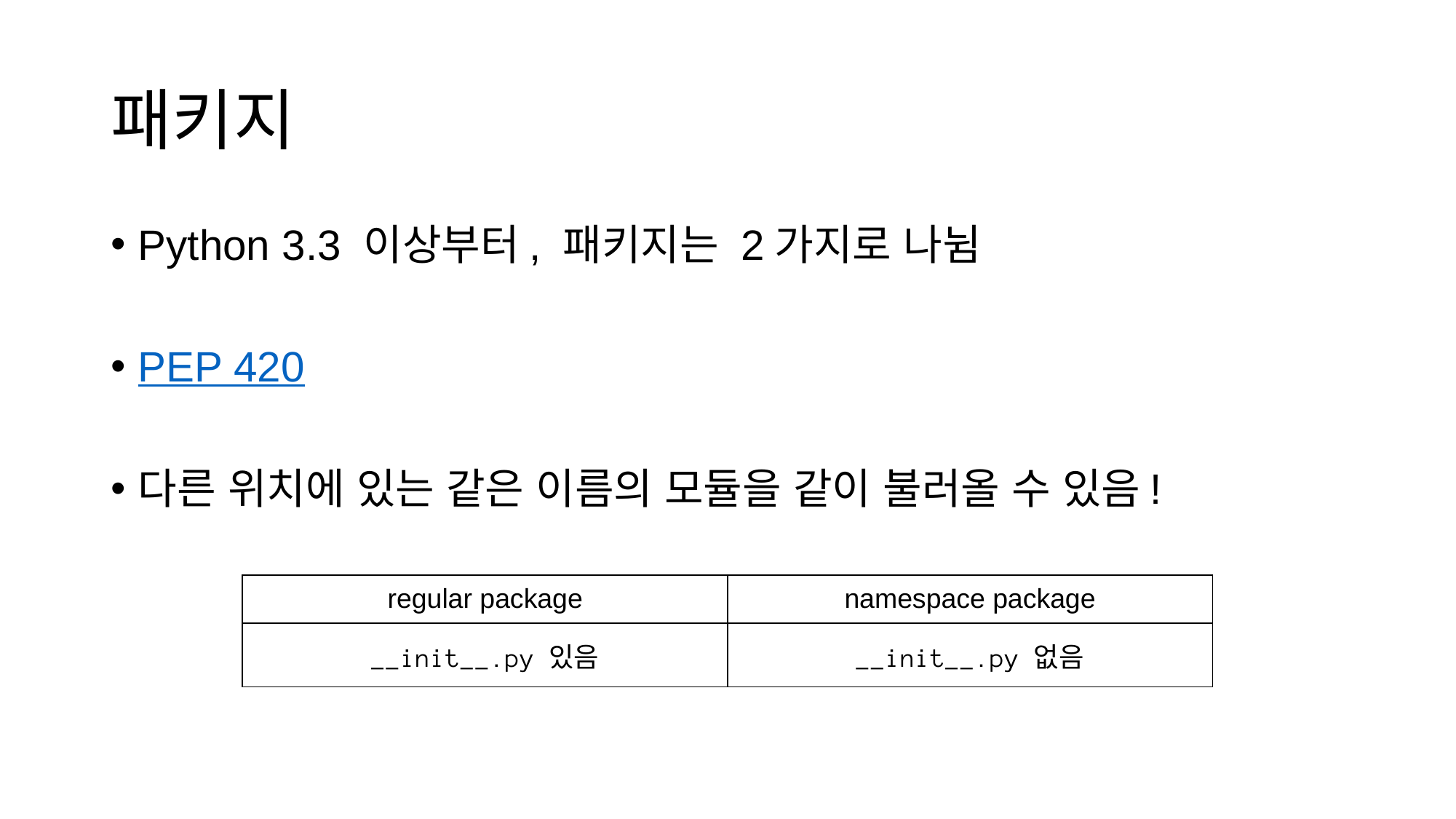

# 패키지
Python 3.3 이상부터, 패키지는 2가지로 나뉨

PEP 420

다른 위치에 있는 같은 이름의 모듈을 같이 불러올 수 있음!
| regular package | namespace package |
| --- | --- |
| \_\_init\_\_.py 있음 | \_\_init\_\_.py 없음 |